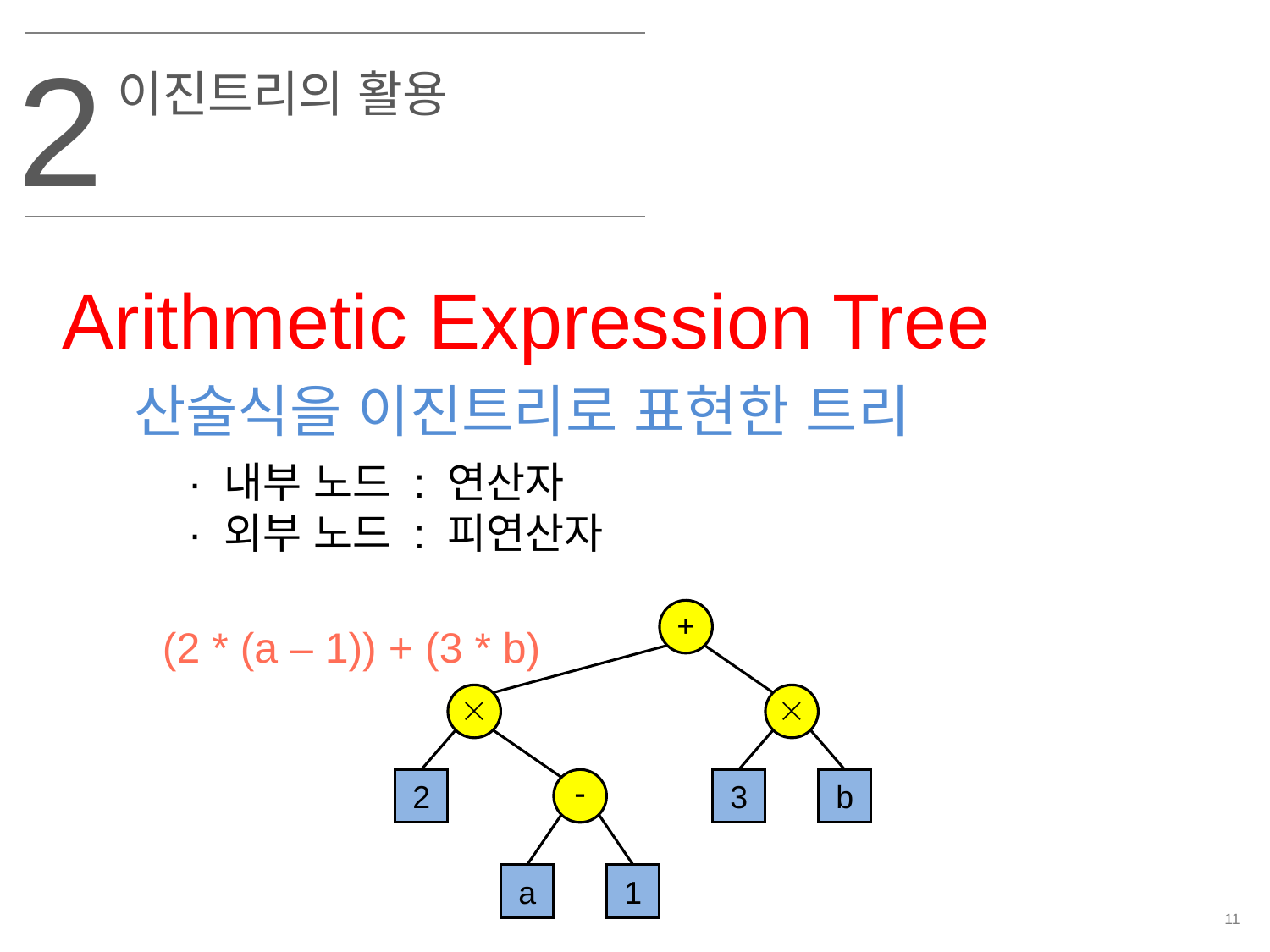

2
이진트리의 활용
Arithmetic Expression Tree
산술식을 이진트리로 표현한 트리
· 내부 노드 : 연산자
· 외부 노드 : 피연산자
+
×
×
2
−
3
b
a
1
(2 * (a – 1)) + (3 * b)